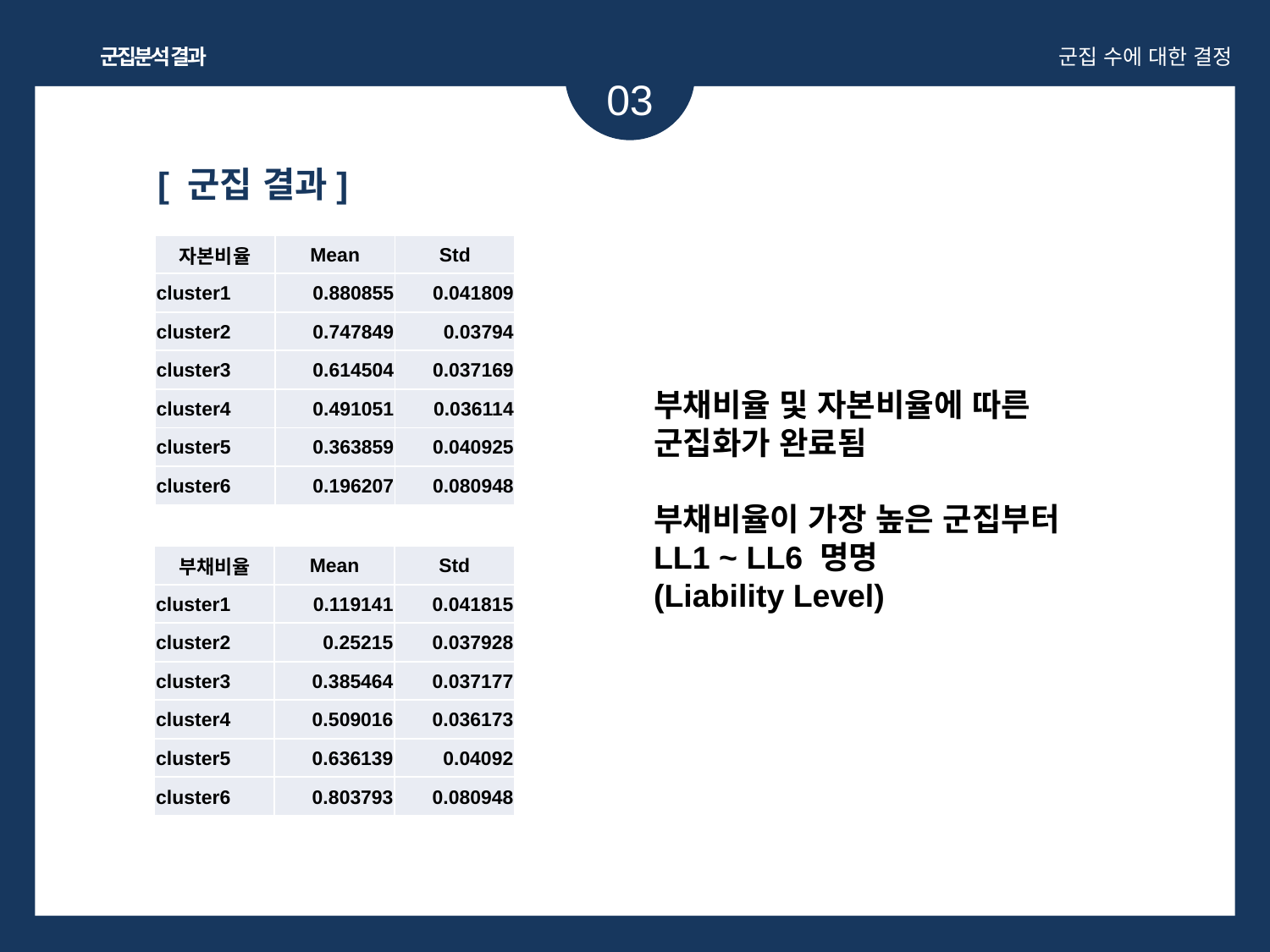

군집분석 결과
군집 수에 대한 결정
03

[ 군집 결과]
| 자본비율 | Mean | Std |
| --- | --- | --- |
| cluster1 | 0.880855 | 0.041809 |
| cluster2 | 0.747849 | 0.03794 |
| cluster3 | 0.614504 | 0.037169 |
| cluster4 | 0.491051 | 0.036114 |
| cluster5 | 0.363859 | 0.040925 |
| cluster6 | 0.196207 | 0.080948 |
부채비율 및 자본비율에 따른
군집화가 완료됨

부채비율이 가장 높은 군집부터
LL1 ~ LL6 명명
(Liability Level)
| 부채비율 | Mean | Std |
| --- | --- | --- |
| cluster1 | 0.119141 | 0.041815 |
| cluster2 | 0.25215 | 0.037928 |
| cluster3 | 0.385464 | 0.037177 |
| cluster4 | 0.509016 | 0.036173 |
| cluster5 | 0.636139 | 0.04092 |
| cluster6 | 0.803793 | 0.080948 |